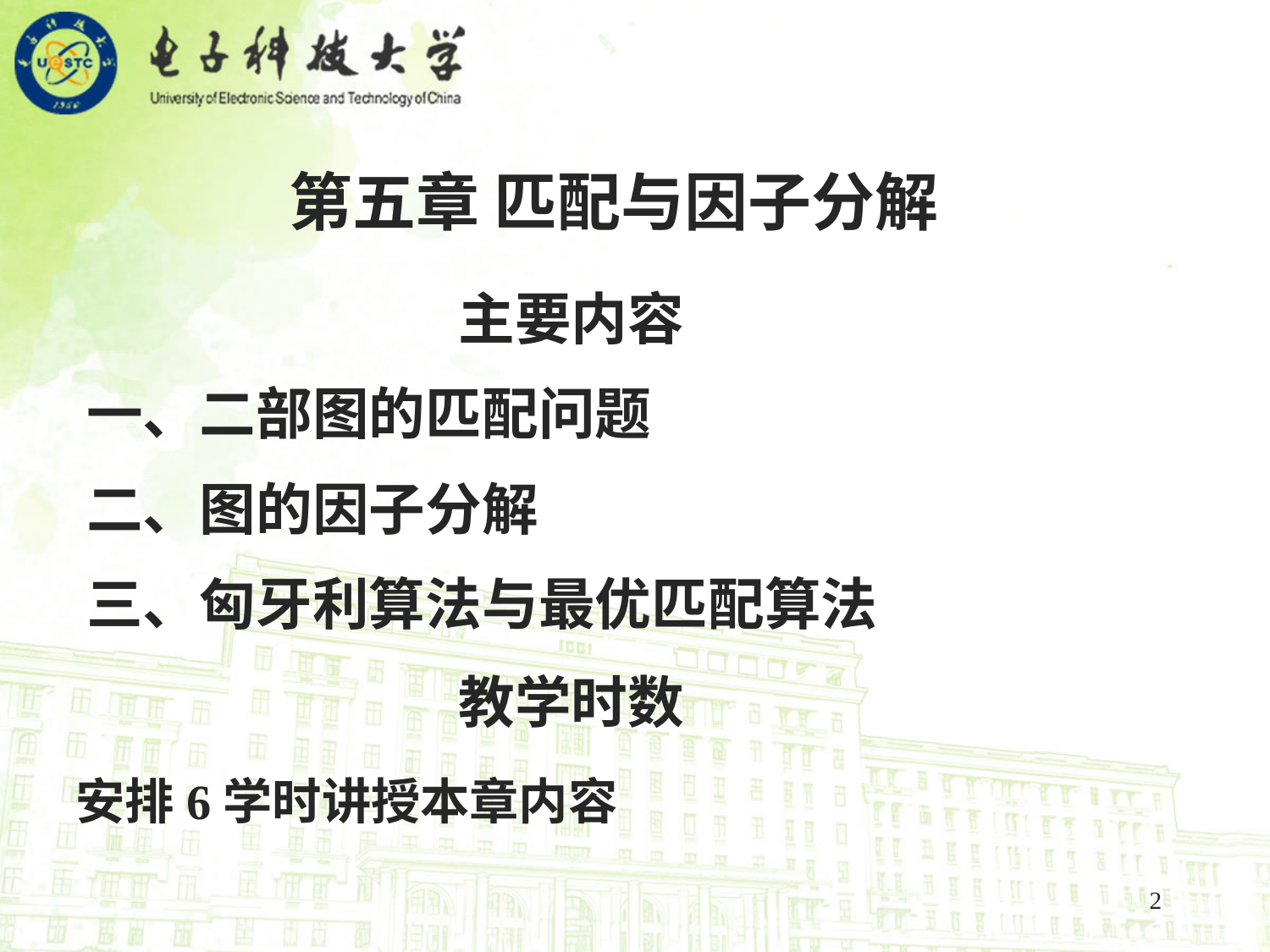

第五章 匹配与因子分解
主要内容
一、二部图的匹配问题
二、图的因子分解
三、匈牙利算法与最优匹配算法
教学时数
安排6学时讲授本章内容
2